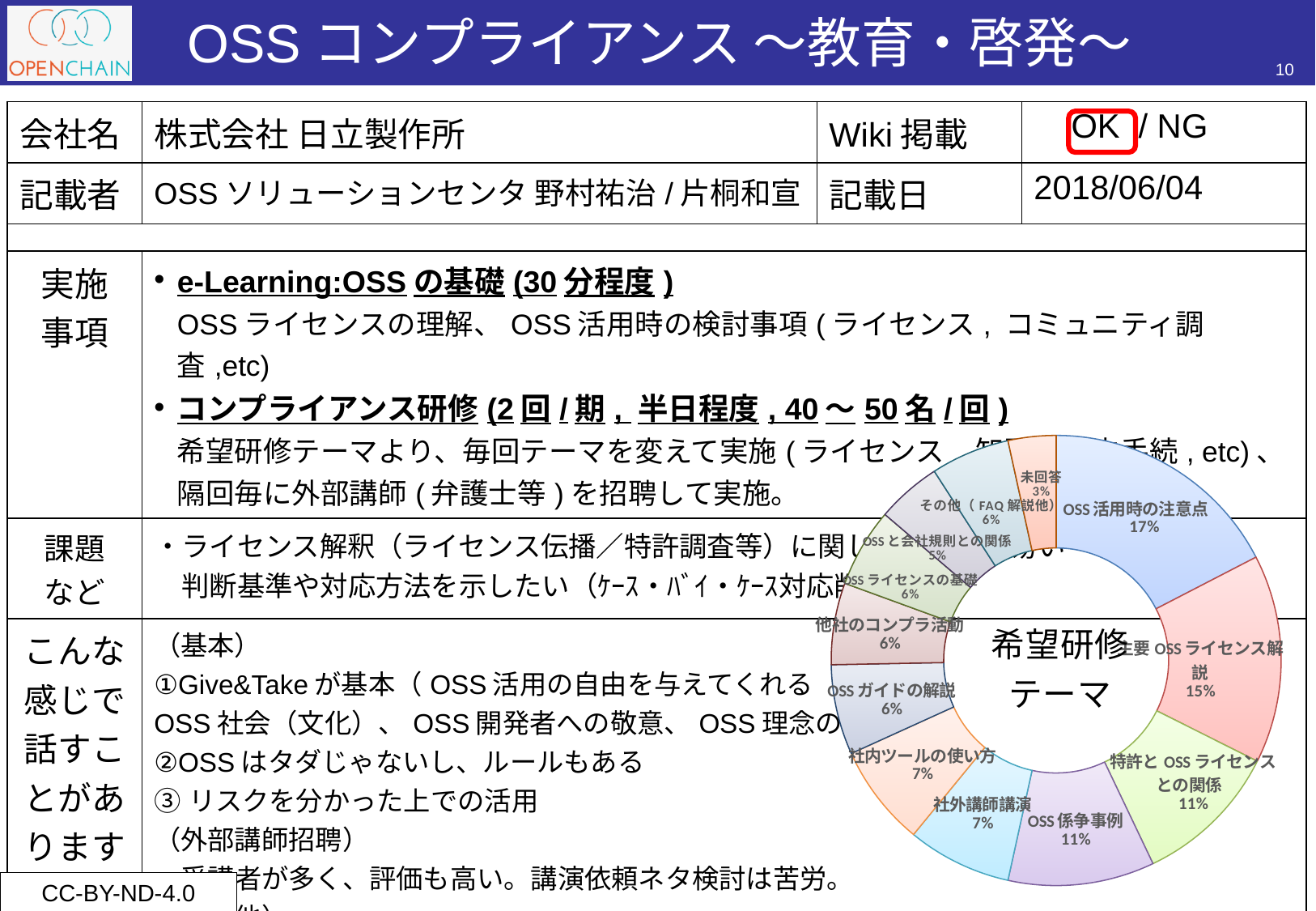

# OSSコンプライアンス ～教育・啓発～
10
| 会社名 | 株式会社 日立製作所 | Wiki掲載 | OK / NG |
| --- | --- | --- | --- |
| 記載者 | OSSソリューションセンタ 野村祐治/片桐和宣 | 記載日 | 2018/06/04 |
|  |  |  |  |
| 実施 事項 | e-Learning:OSSの基礎(30分程度) OSSライセンスの理解、OSS活用時の検討事項(ライセンス, コミュニティ調査,etc) コンプライアンス研修(2回/期, 半日程度, 40～50名/回) 希望研修テーマより、毎回テーマを変えて実施(ライセンス, 知財, 社内手続, etc)、 隔回毎に外部講師(弁護士等)を招聘して実施。 |  |  |
| 課題 など | ・ライセンス解釈（ライセンス伝播／特許調査等）に関して、わかり易い 　判断基準や対応方法を示したい（ｹｰｽ・ﾊﾞｲ・ｹｰｽ対応削減）。 |  |  |
| こんな感じで話すことがあります | （基本） ①Give&Takeが基本（OSS活用の自由を与えてくれる OSS社会（文化）、OSS開発者への敬意、OSS理念の理解） ②OSSはタダじゃないし、ルールもある ③リスクを分かった上での活用 （外部講師招聘） ・受講者が多く、評価も高い。講演依頼ネタ検討は苦労。 （その他） ・特許とOSSライセンスとの関係については、研修とは別に 実務者とのディスカッション（情報収集・共有（悩み等）を実施、 研修コンテンツへフィーバック（ｹｰｽ・ﾊﾞｲ・ｹｰｽとはいえ考え方を共有）。 |  |  |

### Chart: 希望研修
テーマ

| Category | 合計(人） |
|---|---|
| OSS活用時の注意点　 | 86.0 |
| 主要OSSライセンス解説 | 74.0 |
| 特許とOSSライセンスとの関係   | 52.0 |
| OSS係争事例 | 52.0 |
| 社外講師講演 | 37.0 |
| 社内ツールの使い方 | 36.0 |
| OSSガイドの解説 | 32.0 |
| 他社のコンプラ活動 | 29.0 |
| OSSライセンスの基礎 | 28.0 |
| OSSと会社規則との関係 | 23.0 |
| その他（FAQ解説他） | 28.0 |
| 未回答 | 17.0 |
CC-BY-ND-4.0